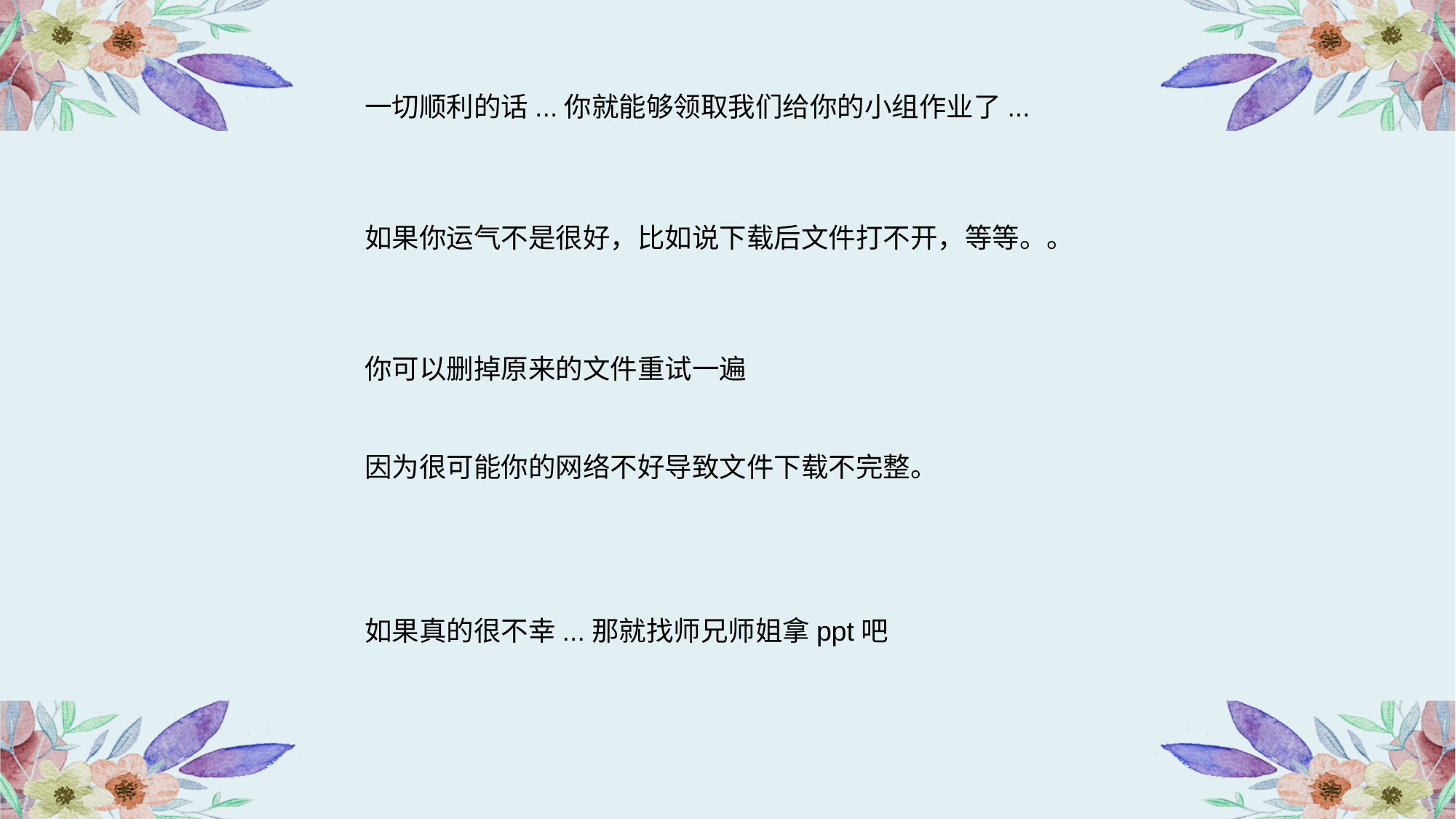

一切顺利的话...你就能够领取我们给你的小组作业了...

如果你运气不是很好，比如说下载后文件打不开，等等。。

你可以删掉原来的文件重试一遍

因为很可能你的网络不好导致文件下载不完整。

如果真的很不幸...那就找师兄师姐拿ppt吧